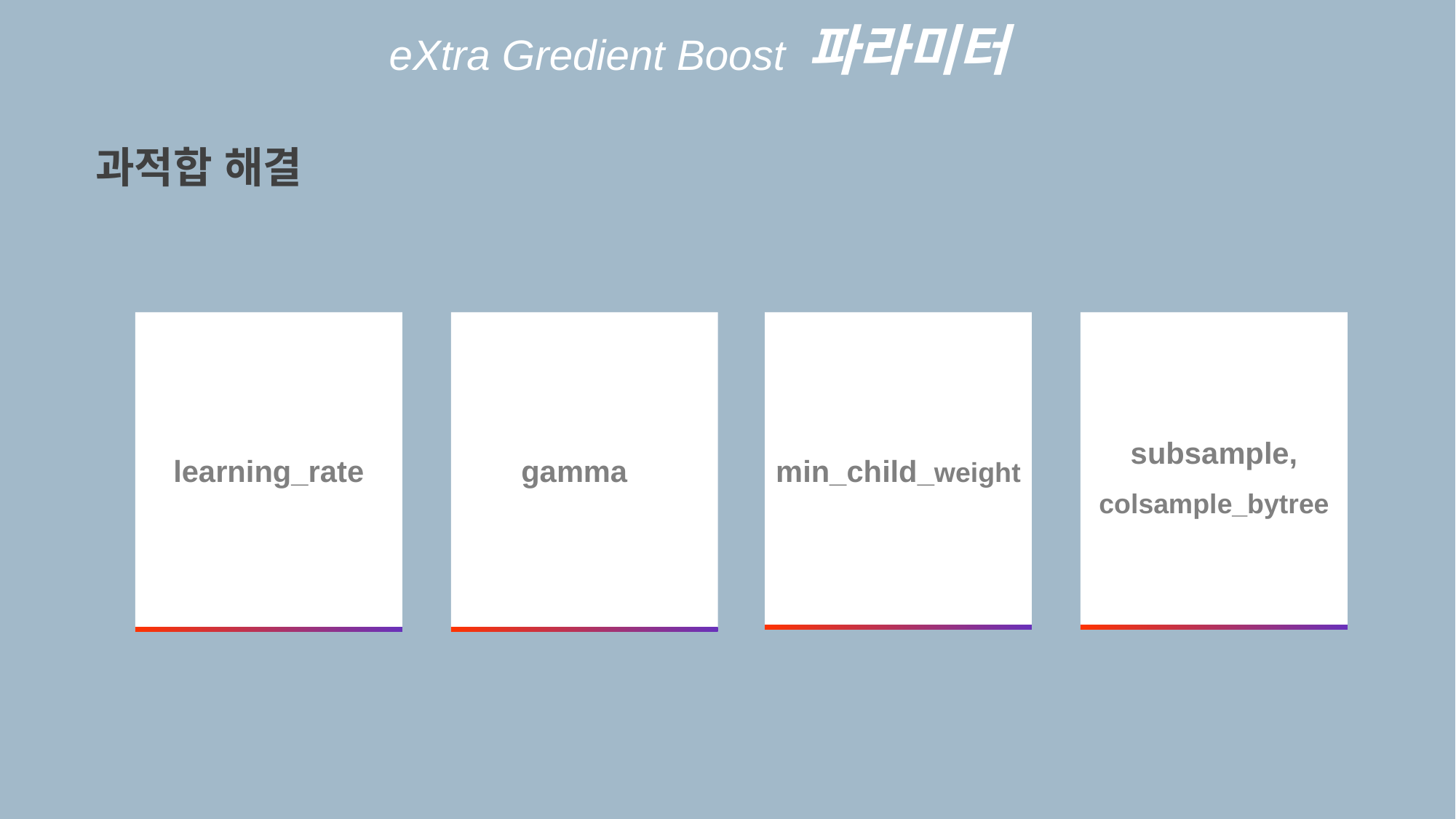

eXtra Gredient Boost 파라미터
 과적합 해결

subsample,
colsample_bytree
learning_rate
gamma
min_child_weight